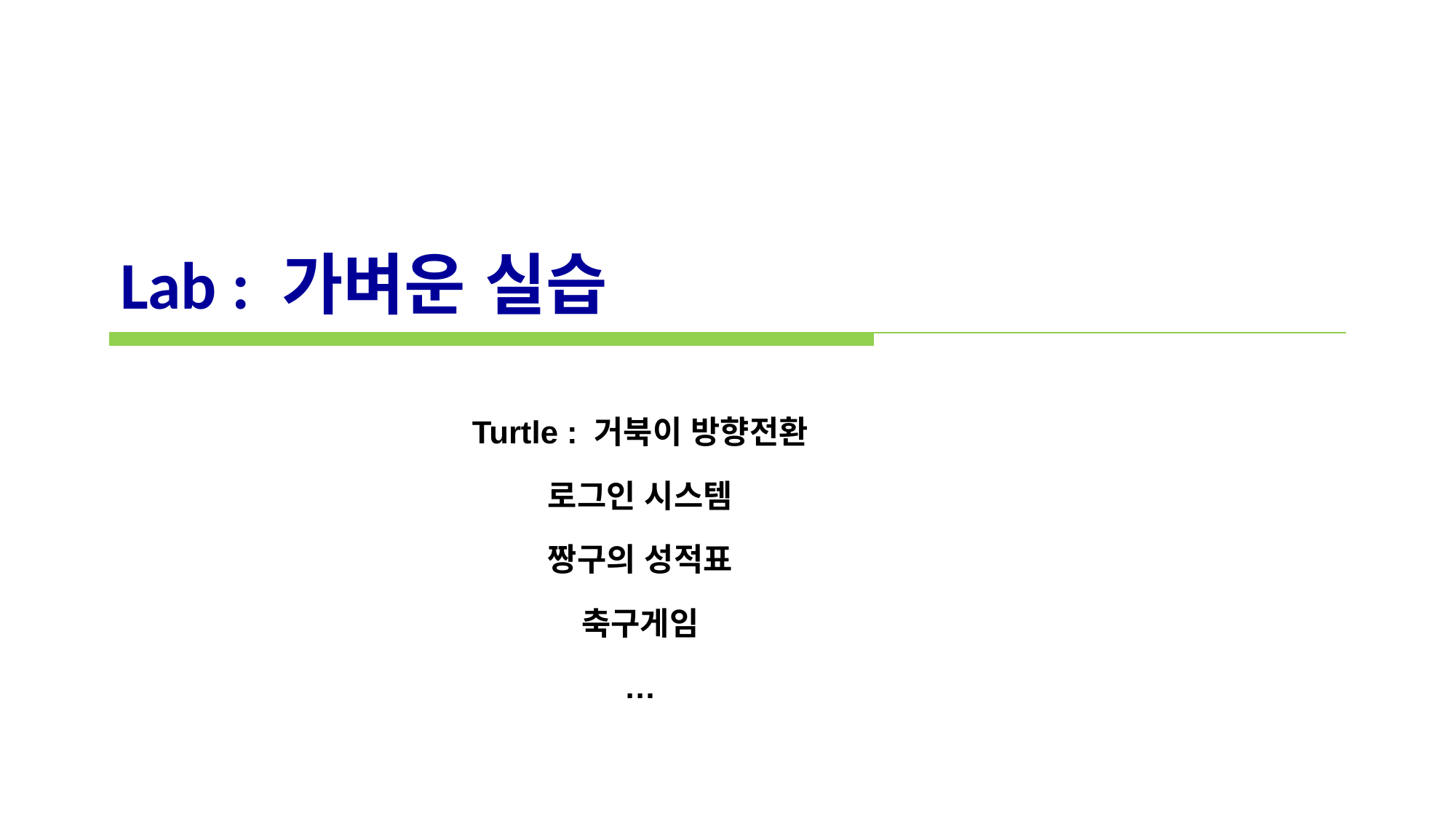

# Lab : 가벼운 실습
Turtle : 거북이 방향전환
로그인 시스템
짱구의 성적표
축구게임
…